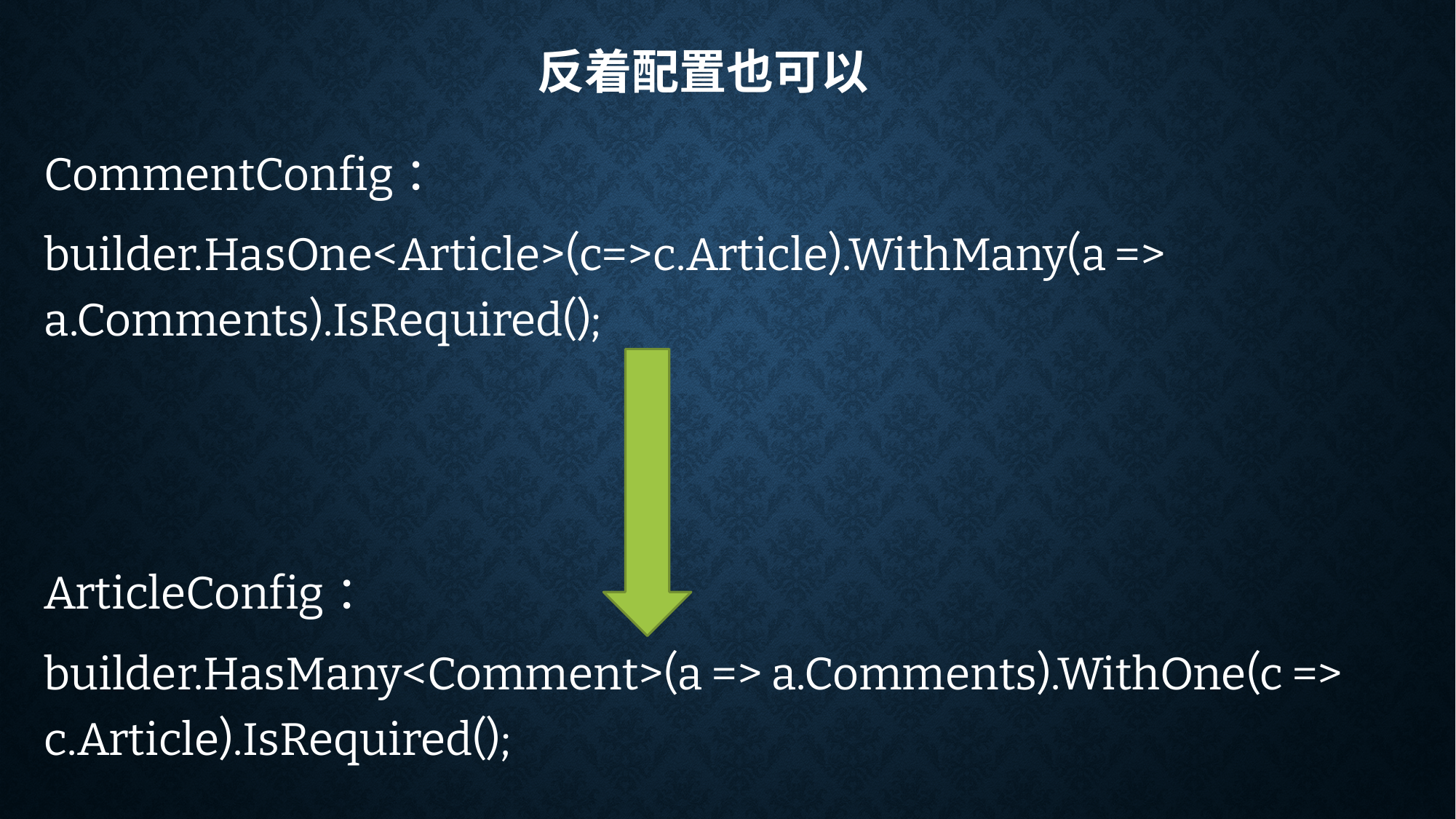

# 反着配置也可以
CommentConfig：
builder.HasOne<Article>(c=>c.Article).WithMany(a => a.Comments).IsRequired();

ArticleConfig：
builder.HasMany<Comment>(a => a.Comments).WithOne(c => c.Article).IsRequired();